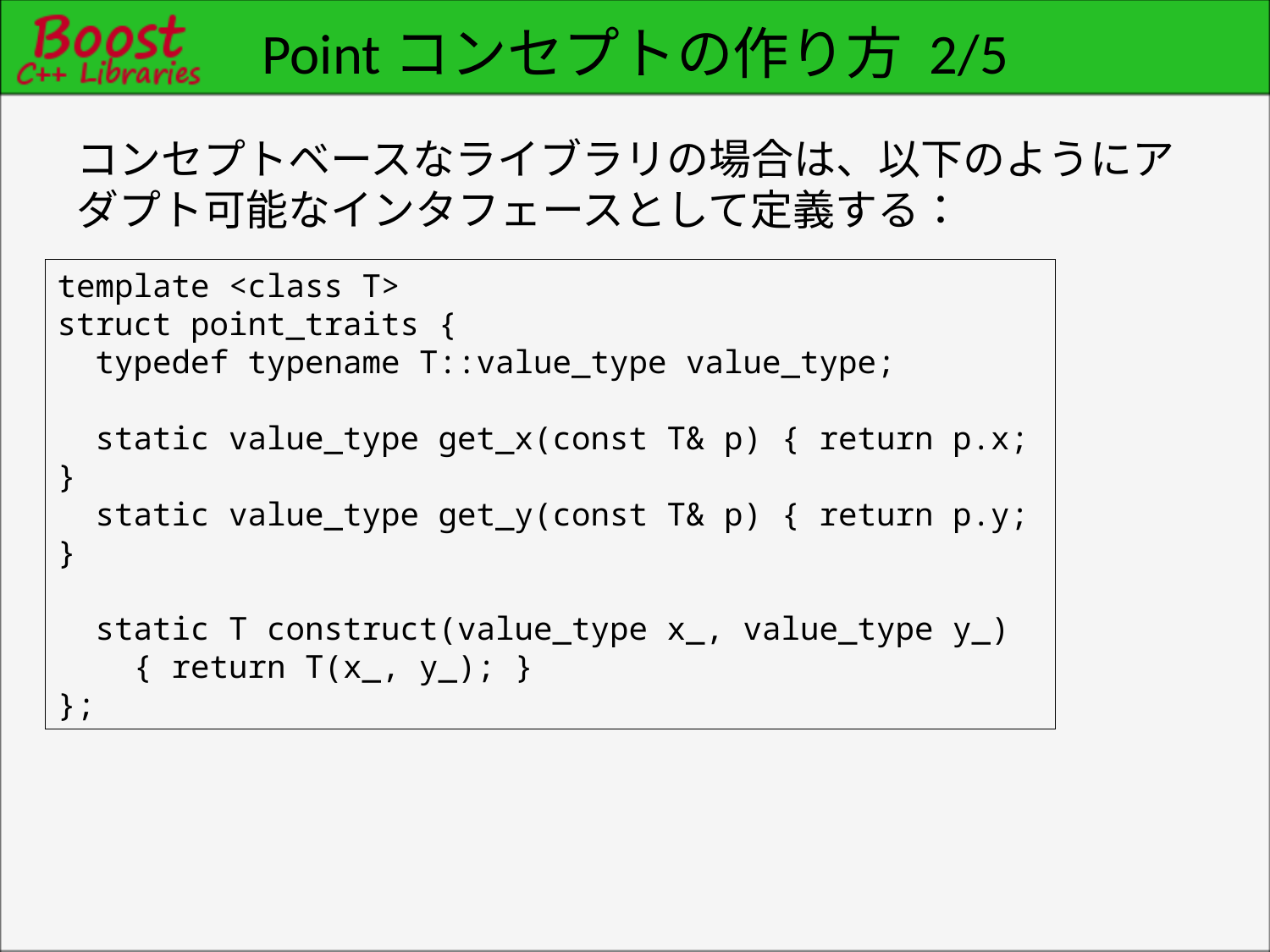

# Pointコンセプトの作り方 2/5
コンセプトベースなライブラリの場合は、以下のようにアダプト可能なインタフェースとして定義する：
template <class T>
struct point_traits {
  typedef typename T::value_type value_type;

  static value_type get_x(const T& p) { return p.x; }
  static value_type get_y(const T& p) { return p.y; }

  static T construct(value_type x_, value_type y_)
    { return T(x_, y_); }
};